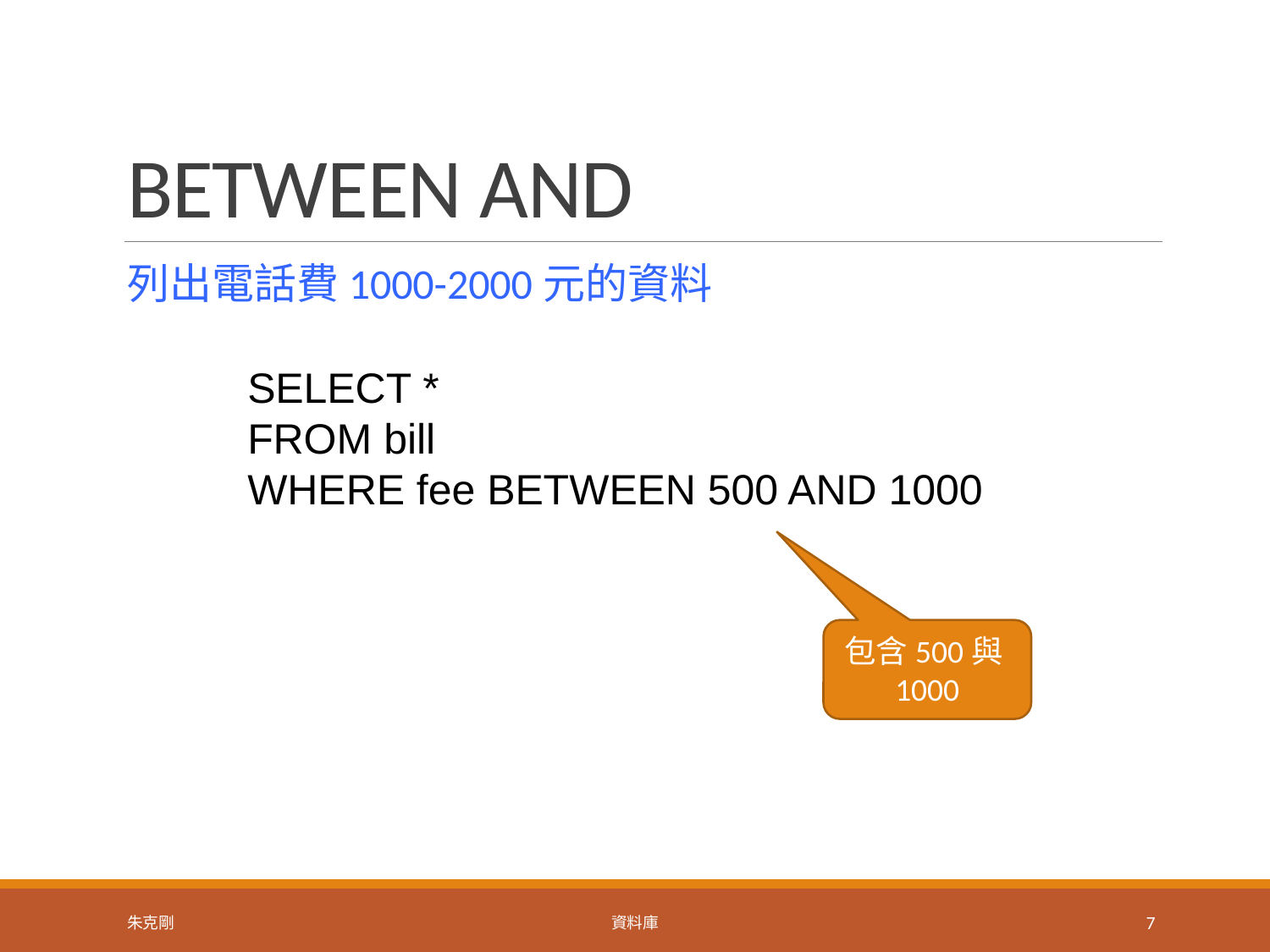

# BETWEEN AND
列出電話費1000-2000元的資料

SELECT *
FROM bill
WHERE fee BETWEEN 500 AND 1000
包含500與1000
朱克剛
資料庫
7